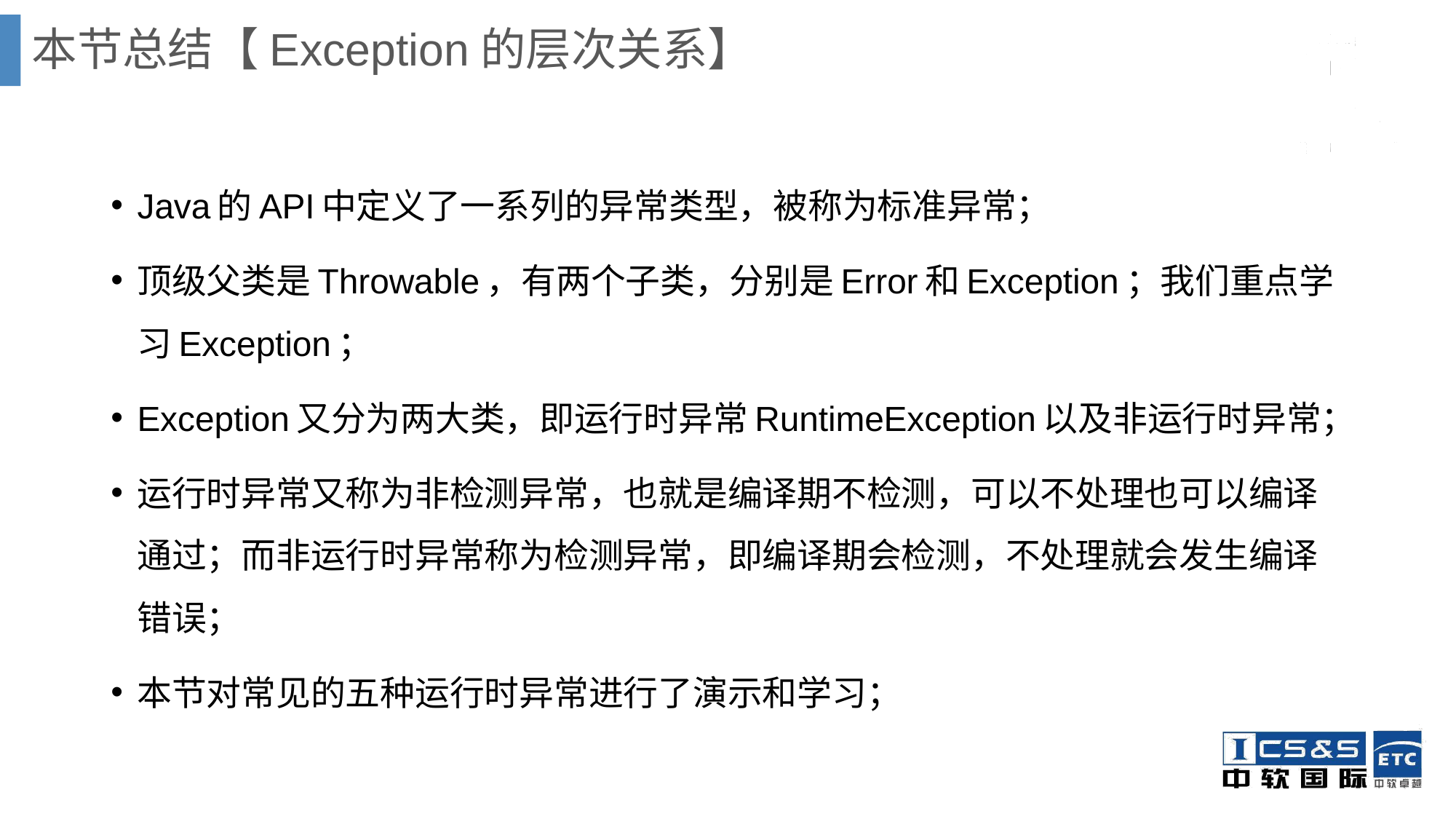

# 本节总结【Exception的层次关系】
Java的API中定义了一系列的异常类型，被称为标准异常；
顶级父类是Throwable，有两个子类，分别是Error和Exception；我们重点学习Exception；
Exception又分为两大类，即运行时异常RuntimeException以及非运行时异常；
运行时异常又称为非检测异常，也就是编译期不检测，可以不处理也可以编译通过；而非运行时异常称为检测异常，即编译期会检测，不处理就会发生编译错误；
本节对常见的五种运行时异常进行了演示和学习；